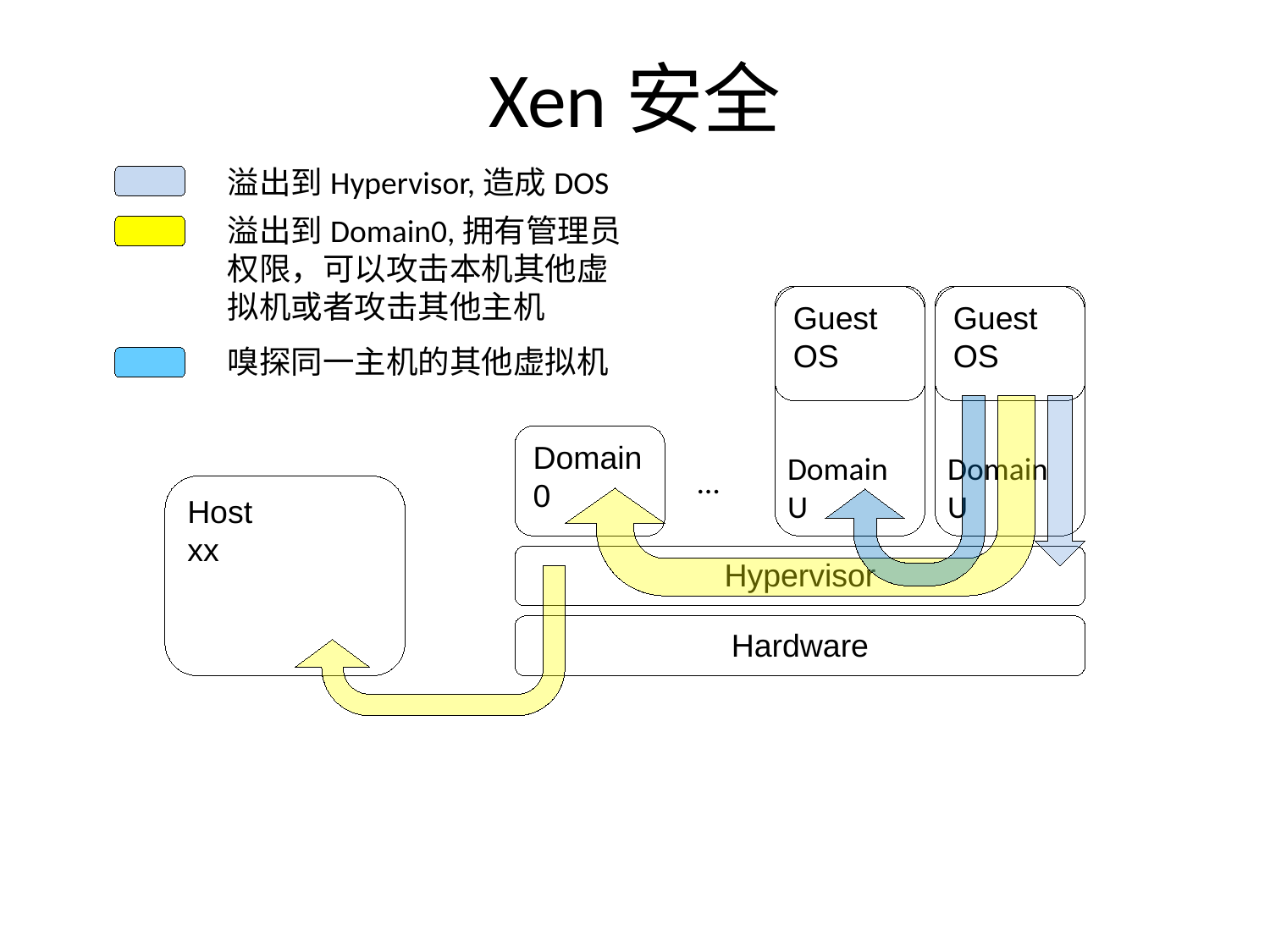

# Xen安全
溢出到Hypervisor,造成DOS

溢出到Domain0,拥有管理员权限，可以攻击本机其他虚拟机或者攻击其他主机

Guest
OS
Domain U

Guest
OS
Domain U

Domain0
…
Hypervisor
Hardware
嗅探同一主机的其他虚拟机

Host
xx